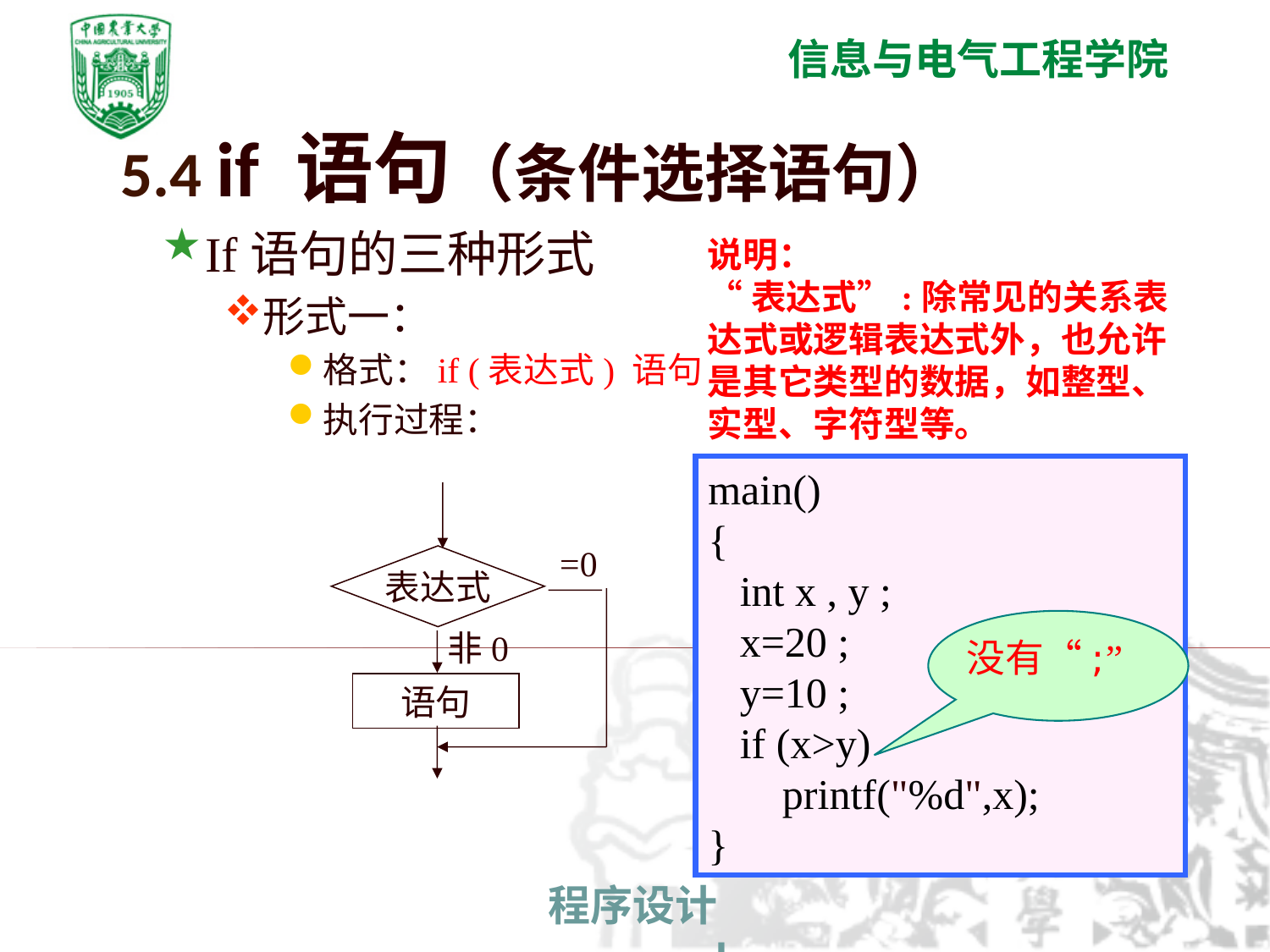

5.4 if 语句（条件选择语句）
If语句的三种形式
形式一：
格式：if (表达式) 语句
执行过程：
说明：
“表达式”:除常见的关系表达式或逻辑表达式外，也允许是其它类型的数据，如整型、实型、字符型等。
main()
{
   int x , y ;
   x=20 ;
   y=10 ;
   if (x>y)
       printf("%d",x);
}

=0
表达式

非0

语句

没有“;”